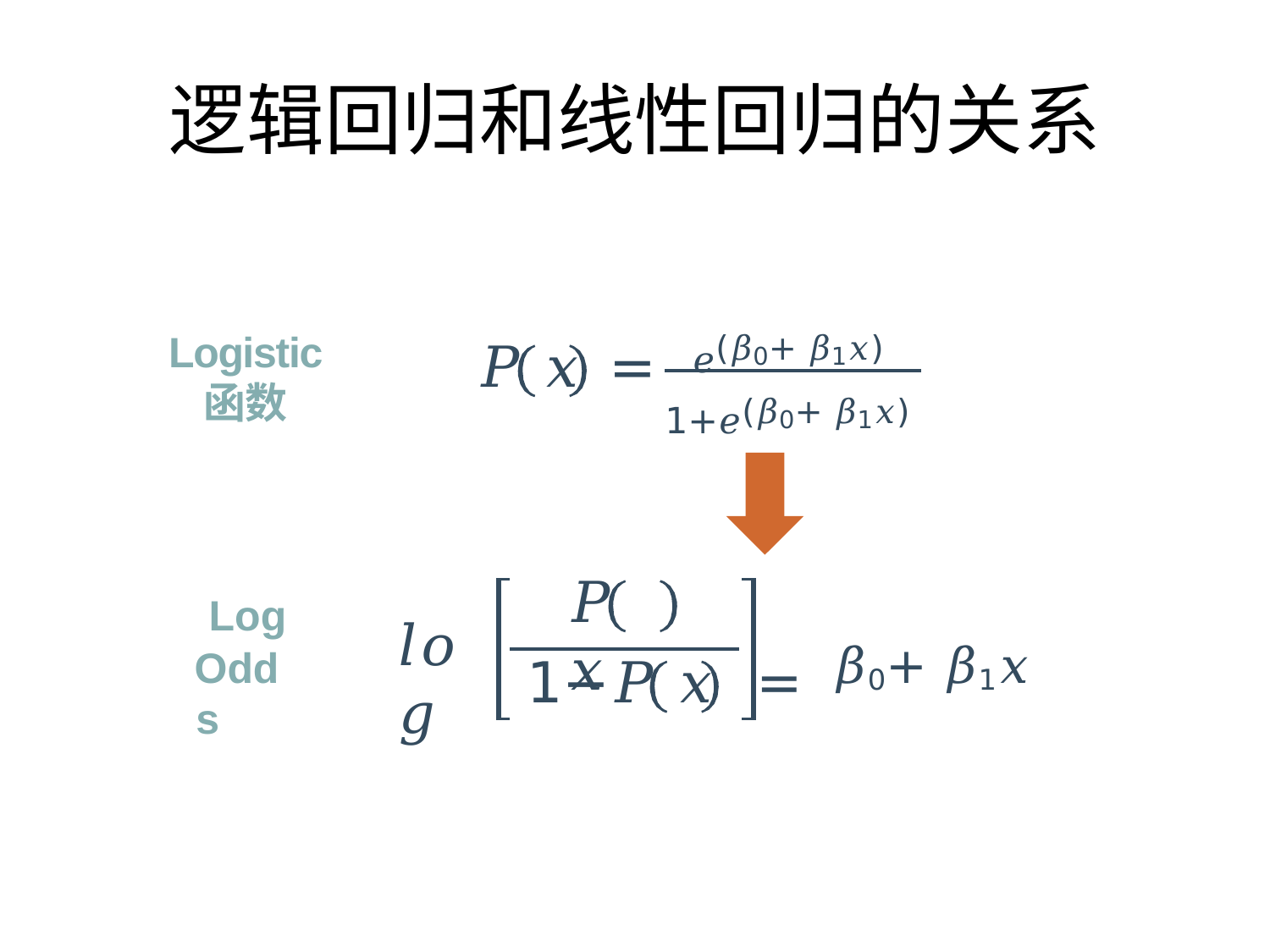

# 逻辑回归和线性回归的关系
𝑒(𝛽0+ 𝛽1𝑥)
Logistic  函数
𝑃 𝑥	=

1+𝑒(𝛽0+ 𝛽1𝑥)

𝑃 𝑥

=  𝛽0+ 𝛽1𝑥
Log
Odds
𝑙𝑜𝑔
1−𝑃 𝑥